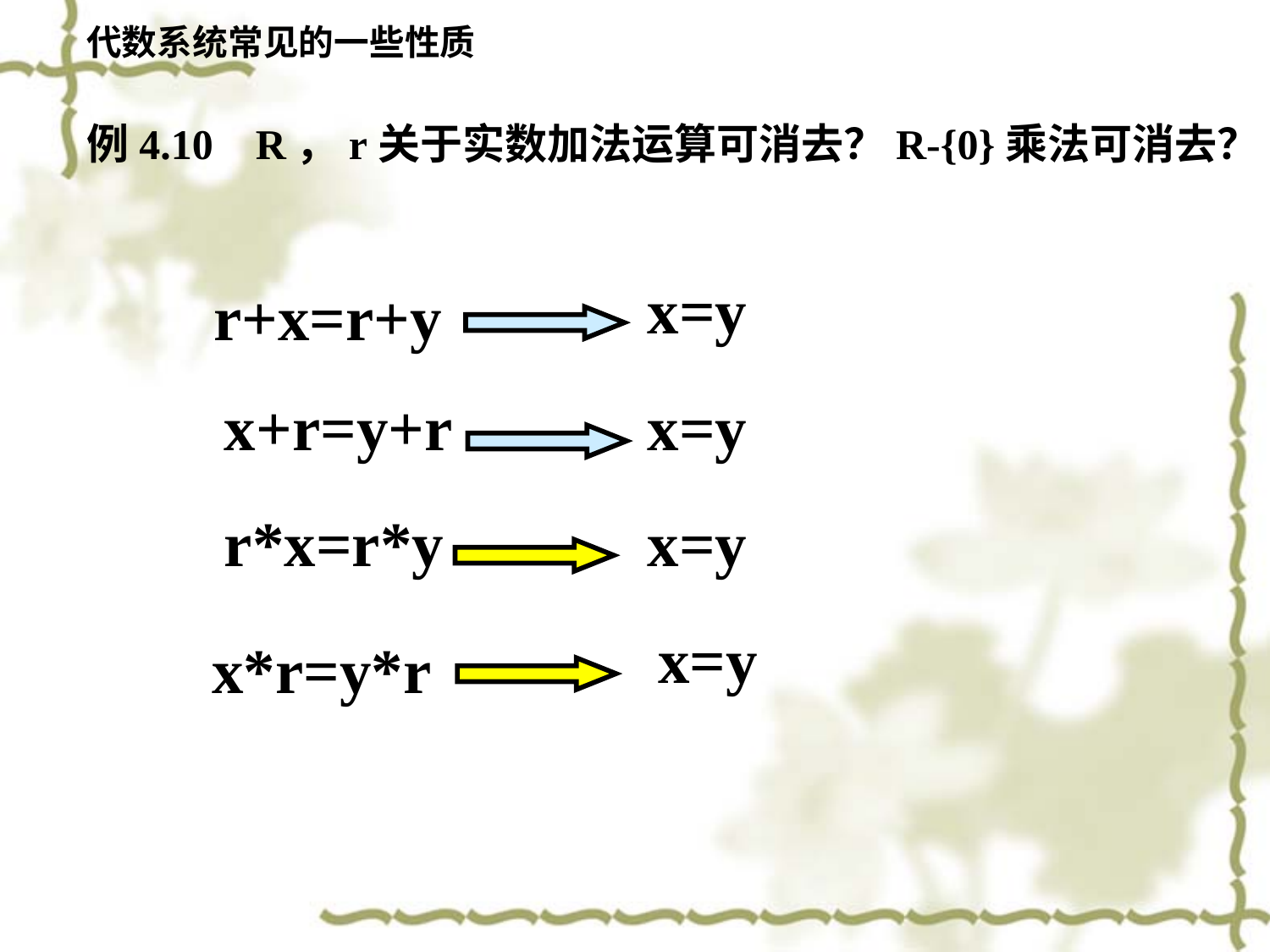

代数系统常见的一些性质
例4.10    R，r关于实数加法运算可消去？R-{0}乘法可消去？
x=y
r+x=r+y

x+r=y+r
x=y

r*x=r*y
x=y

x=y
x*r=y*r